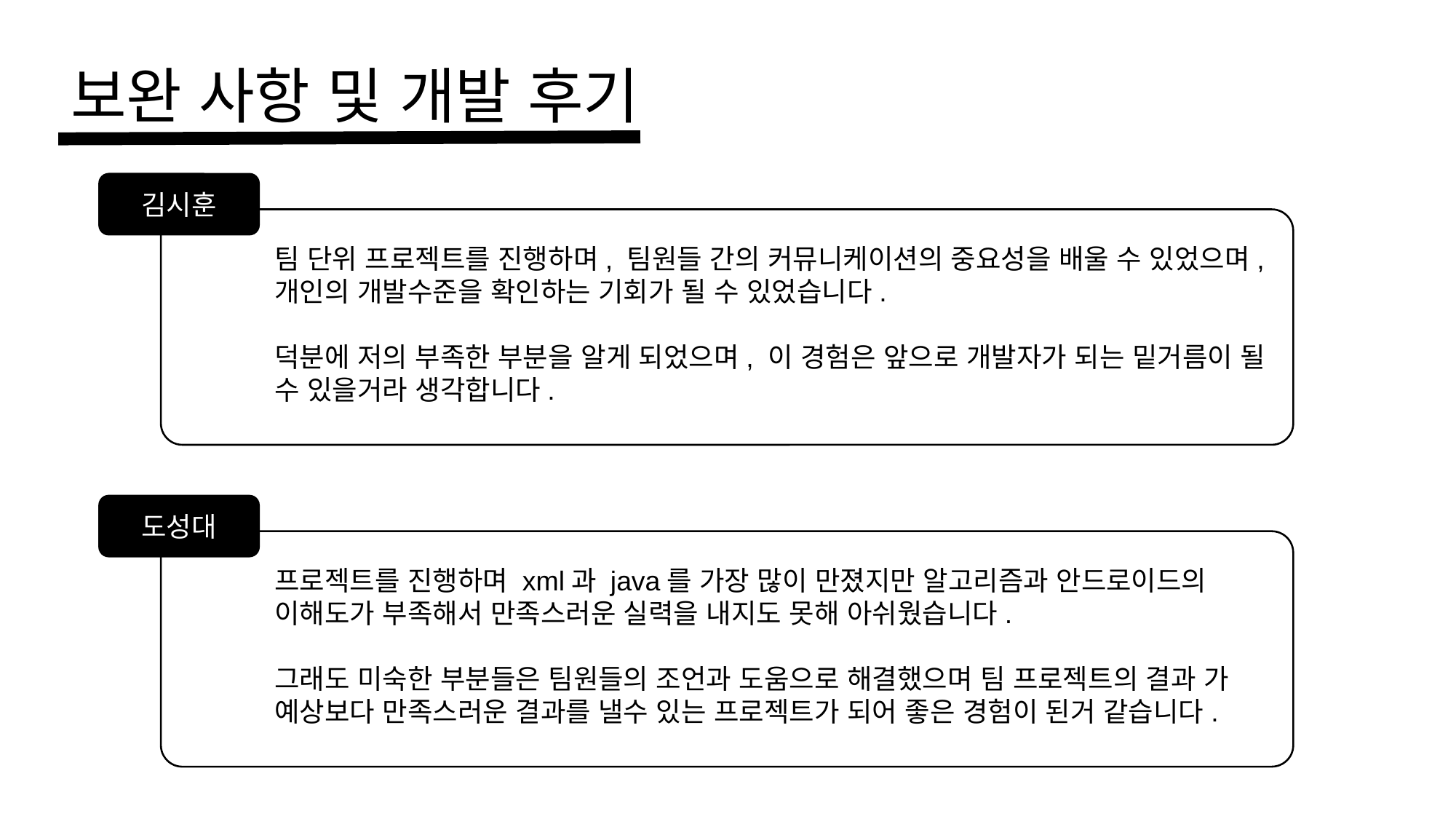

보완 사항 및 개발 후기
김시훈
팀 단위 프로젝트를 진행하며, 팀원들 간의 커뮤니케이션의 중요성을 배울 수 있었으며,
개인의 개발수준을 확인하는 기회가 될 수 있었습니다.

덕분에 저의 부족한 부분을 알게 되었으며, 이 경험은 앞으로 개발자가 되는 밑거름이 될 수 있을거라 생각합니다.
도성대
프로젝트를 진행하며 xml과 java를 가장 많이 만졌지만 알고리즘과 안드로이드의 이해도가 부족해서 만족스러운 실력을 내지도 못해 아쉬웠습니다.

그래도 미숙한 부분들은 팀원들의 조언과 도움으로 해결했으며 팀 프로젝트의 결과 가
예상보다 만족스러운 결과를 낼수 있는 프로젝트가 되어 좋은 경험이 된거 같습니다.